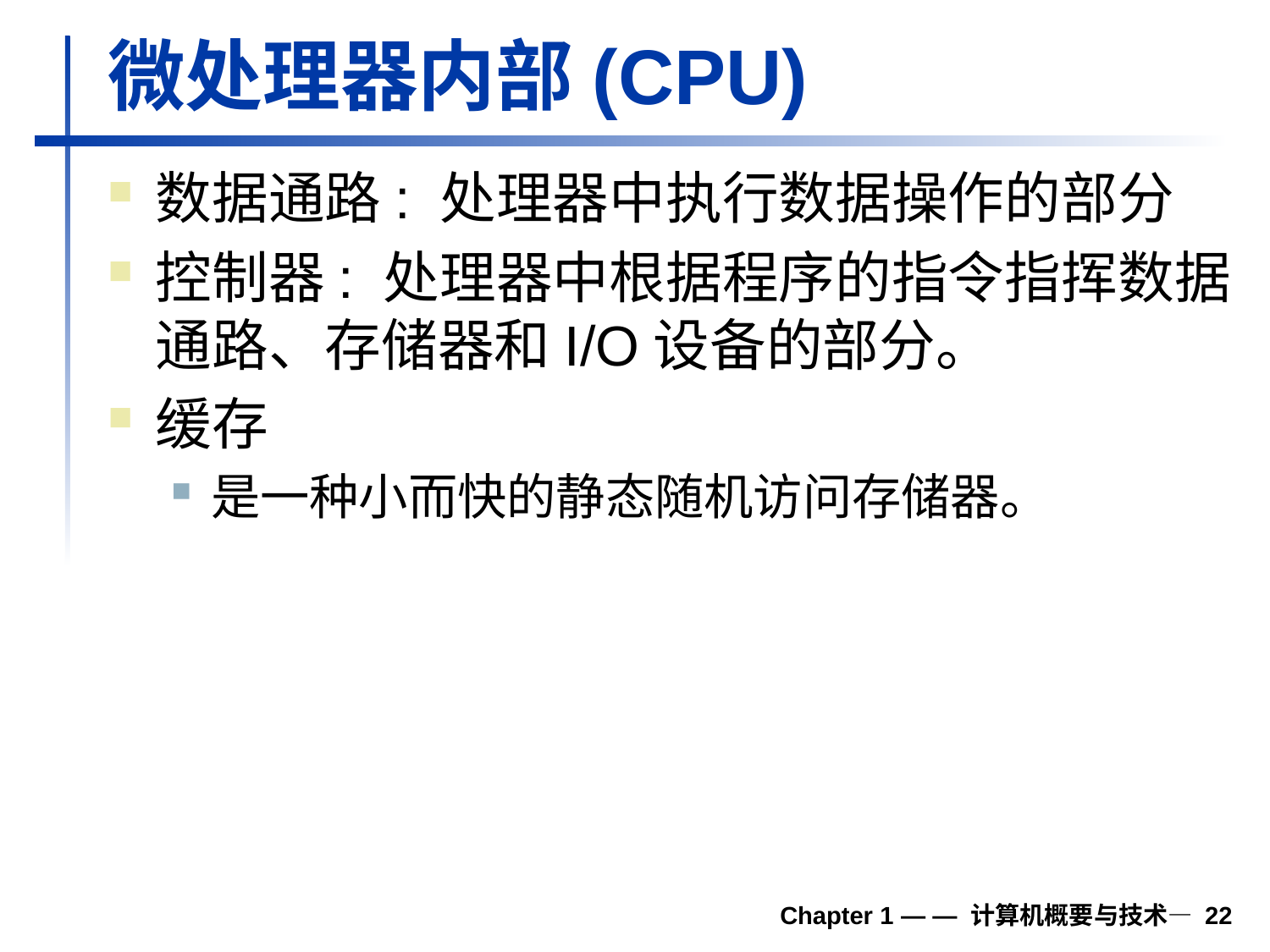

# 微处理器内部(CPU)
数据通路: 处理器中执行数据操作的部分
控制器: 处理器中根据程序的指令指挥数据通路、存储器和I/O设备的部分。
缓存
是一种小而快的静态随机访问存储器。
Chapter 1 — — 计算机概要与技术— 22